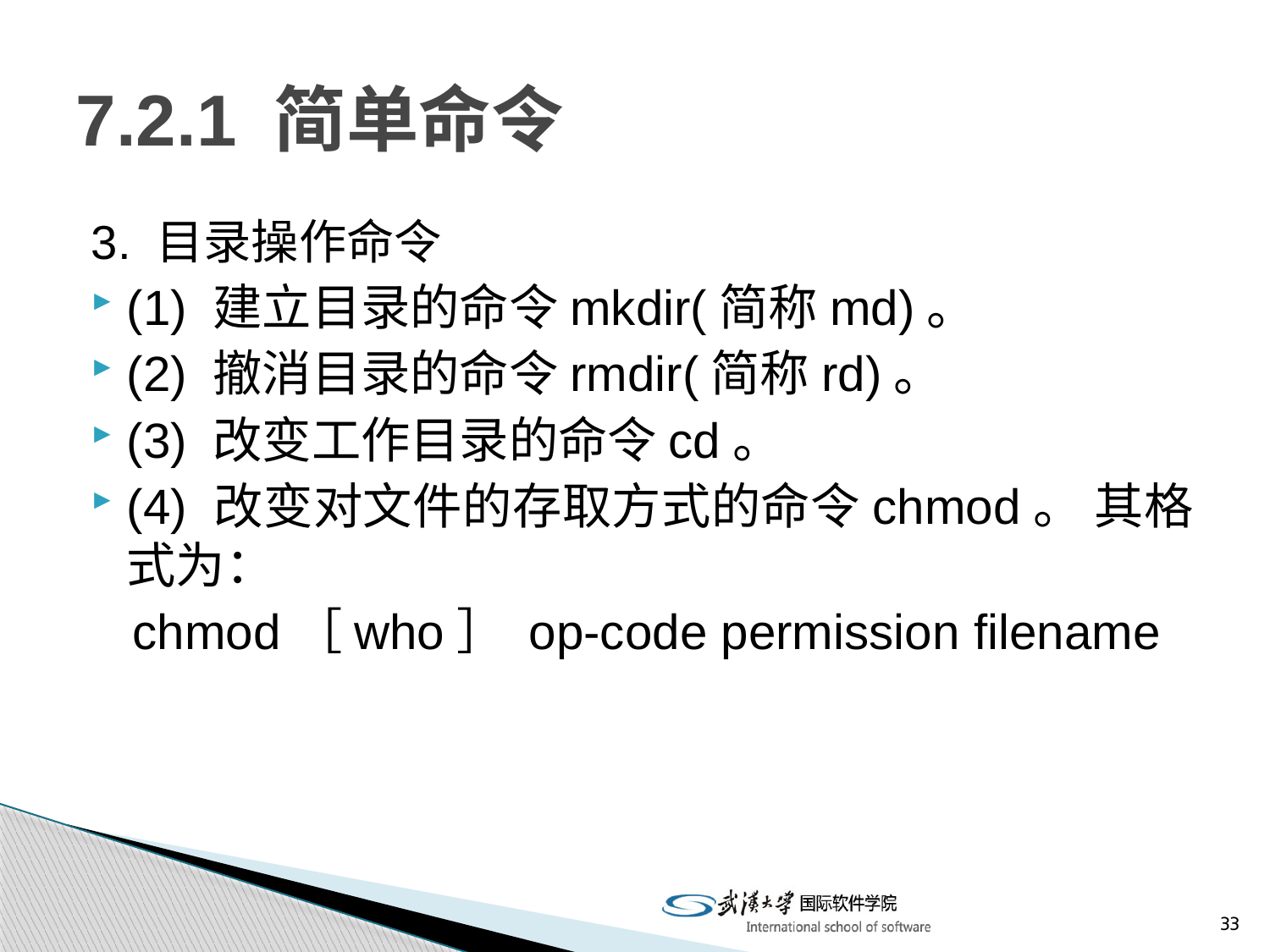

# 7.2.1 简单命令
3. 目录操作命令
(1) 建立目录的命令mkdir(简称md)。
(2) 撤消目录的命令rmdir(简称rd)。
(3) 改变工作目录的命令cd。
(4) 改变对文件的存取方式的命令chmod。 其格式为：
   chmod［who］ op-code permission filename

33